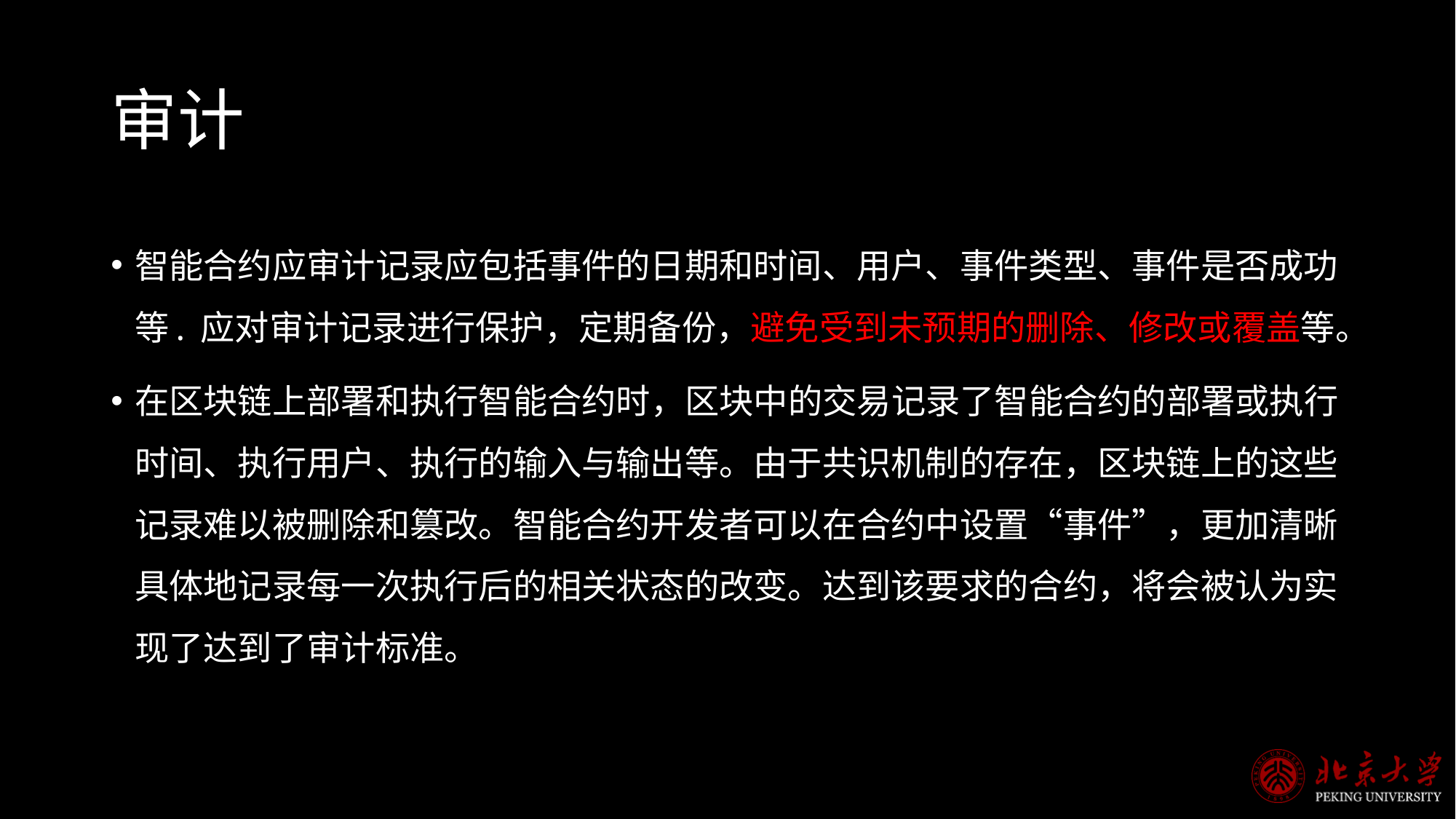

# 审计
智能合约应审计记录应包括事件的日期和时间、用户、事件类型、事件是否成功等. 应对审计记录进行保护，定期备份，避免受到未预期的删除、修改或覆盖等。
在区块链上部署和执行智能合约时，区块中的交易记录了智能合约的部署或执行时间、执行用户、执行的输入与输出等。由于共识机制的存在，区块链上的这些记录难以被删除和篡改。智能合约开发者可以在合约中设置“事件”，更加清晰具体地记录每一次执行后的相关状态的改变。达到该要求的合约，将会被认为实现了达到了审计标准。